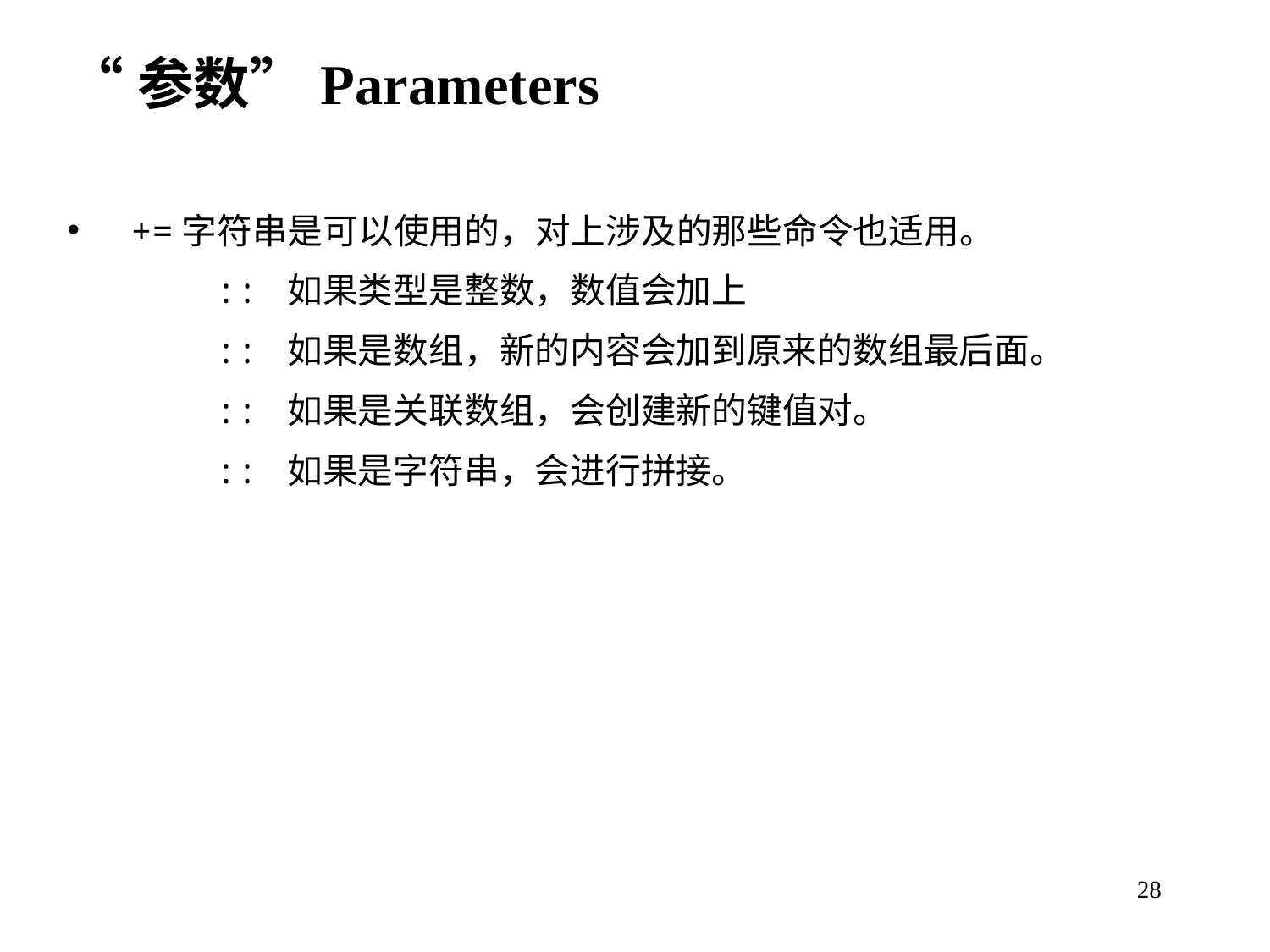

“参数”Parameters
+=字符串是可以使用的，对上涉及的那些命令也适用。
       :: 如果类型是整数，数值会加上
       :: 如果是数组，新的内容会加到原来的数组最后面。
       :: 如果是关联数组，会创建新的键值对。
       :: 如果是字符串，会进行拼接。
28